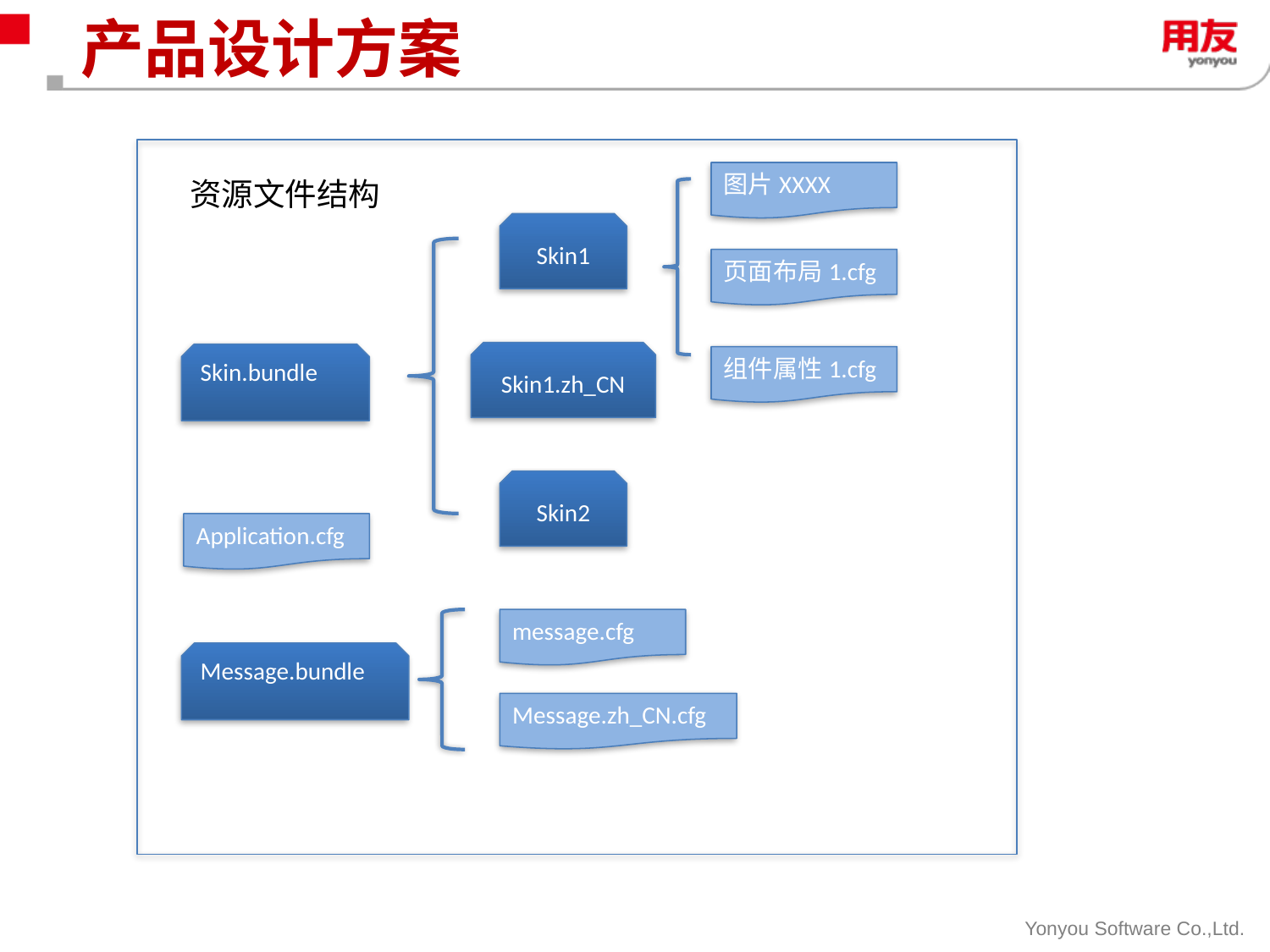

# 产品设计方案

图片XXXX
资源文件结构

Skin1

页面布局1.cfg
Skin1.zh_CN
Skin.bundle
组件属性1.cfg
Skin2
Application.cfg

message.cfg
Message.bundle
Message.zh_CN.cfg